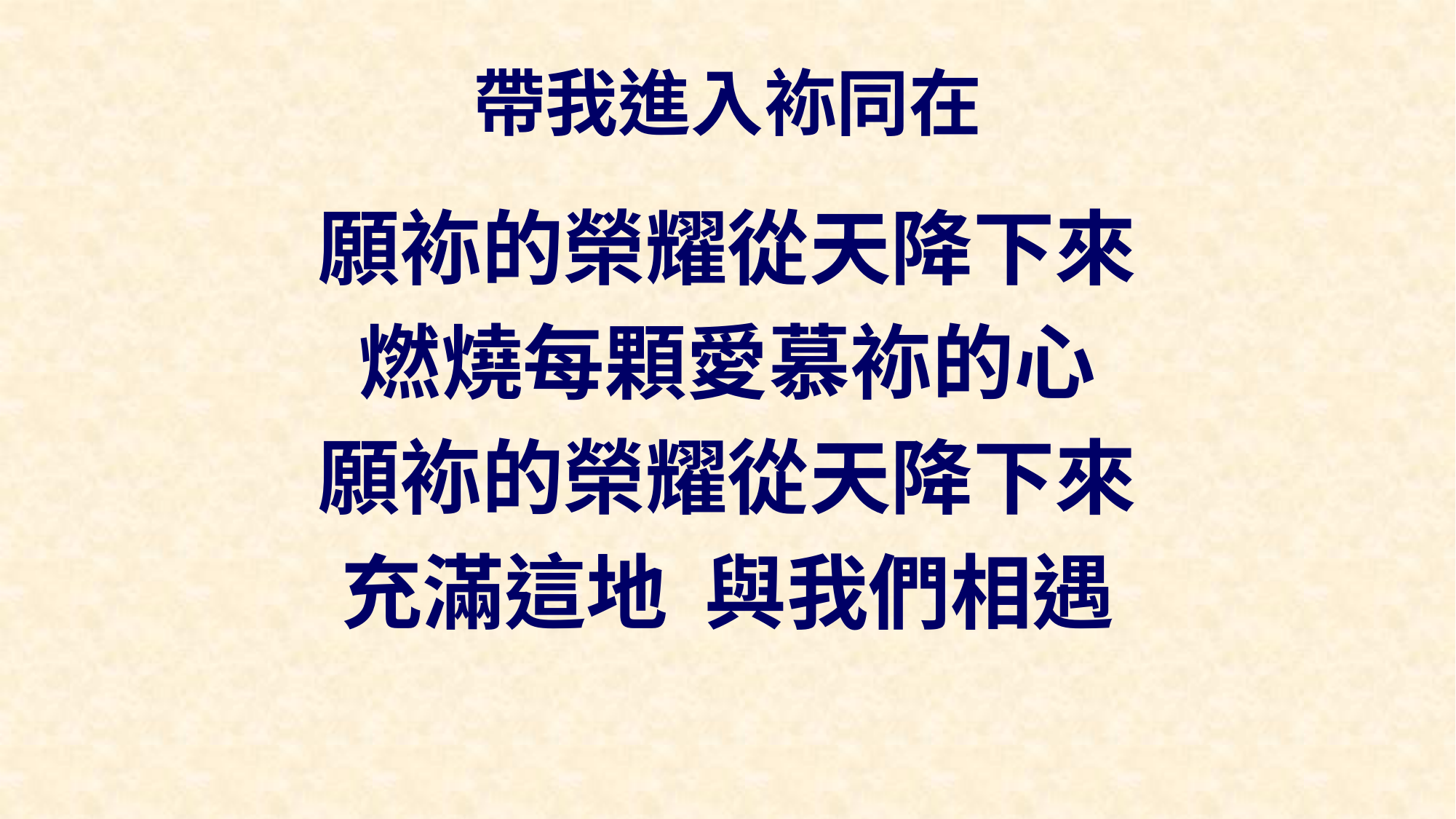

# 帶我進入袮同在
願袮的榮耀從天降下來
燃燒每顆愛慕袮的心
願袮的榮耀從天降下來
充滿這地  與我們相遇